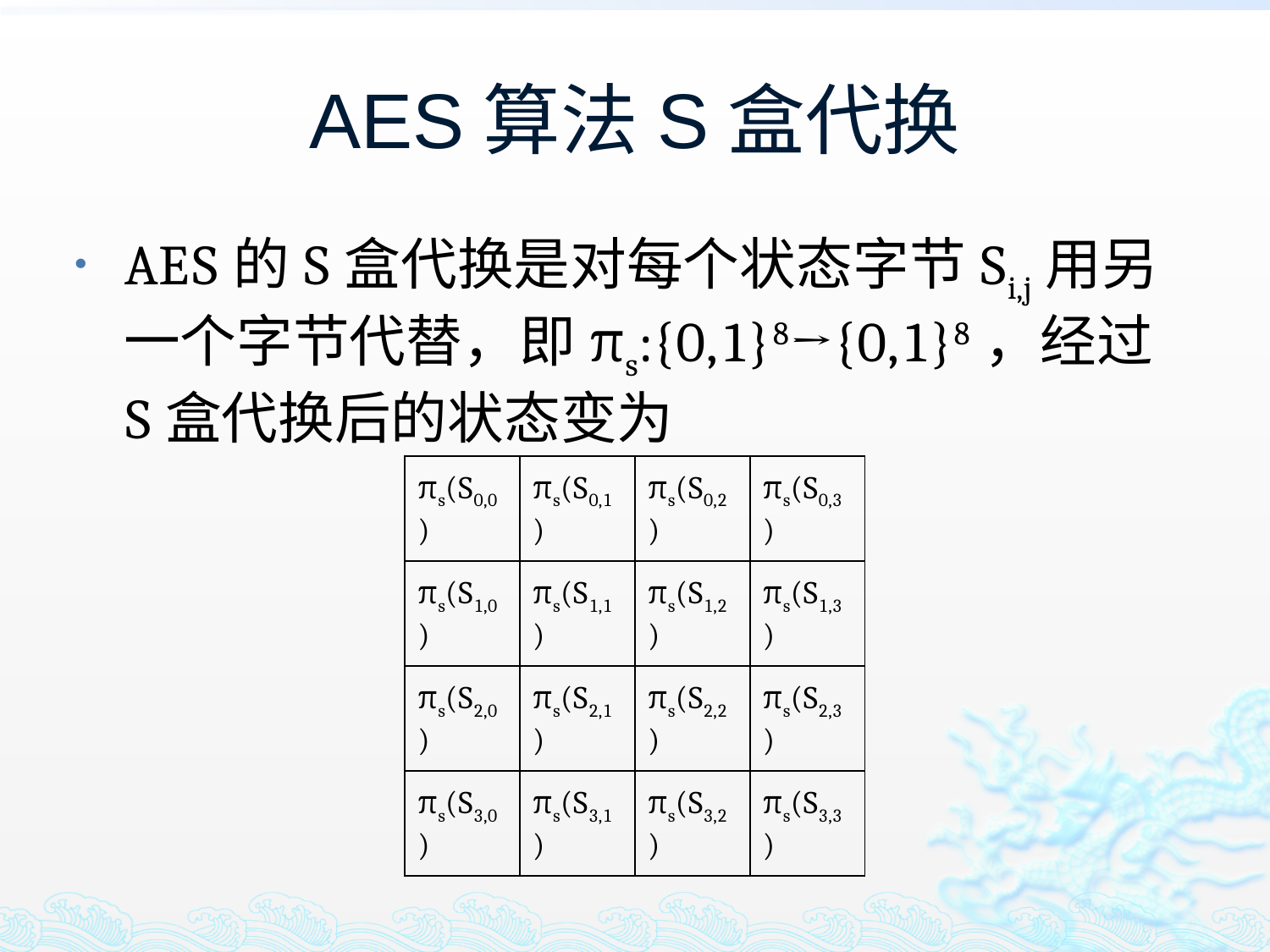

# AES算法S盒代换
AES的S盒代换是对每个状态字节Si,j用另一个字节代替，即πs:{0,1}8→{0,1}8，经过S盒代换后的状态变为
| πs(S0,0) | πs(S0,1) | πs(S0,2) | πs(S0,3) |
| --- | --- | --- | --- |
| πs(S1,0) | πs(S1,1) | πs(S1,2) | πs(S1,3) |
| πs(S2,0) | πs(S2,1) | πs(S2,2) | πs(S2,3) |
| πs(S3,0) | πs(S3,1) | πs(S3,2) | πs(S3,3) |